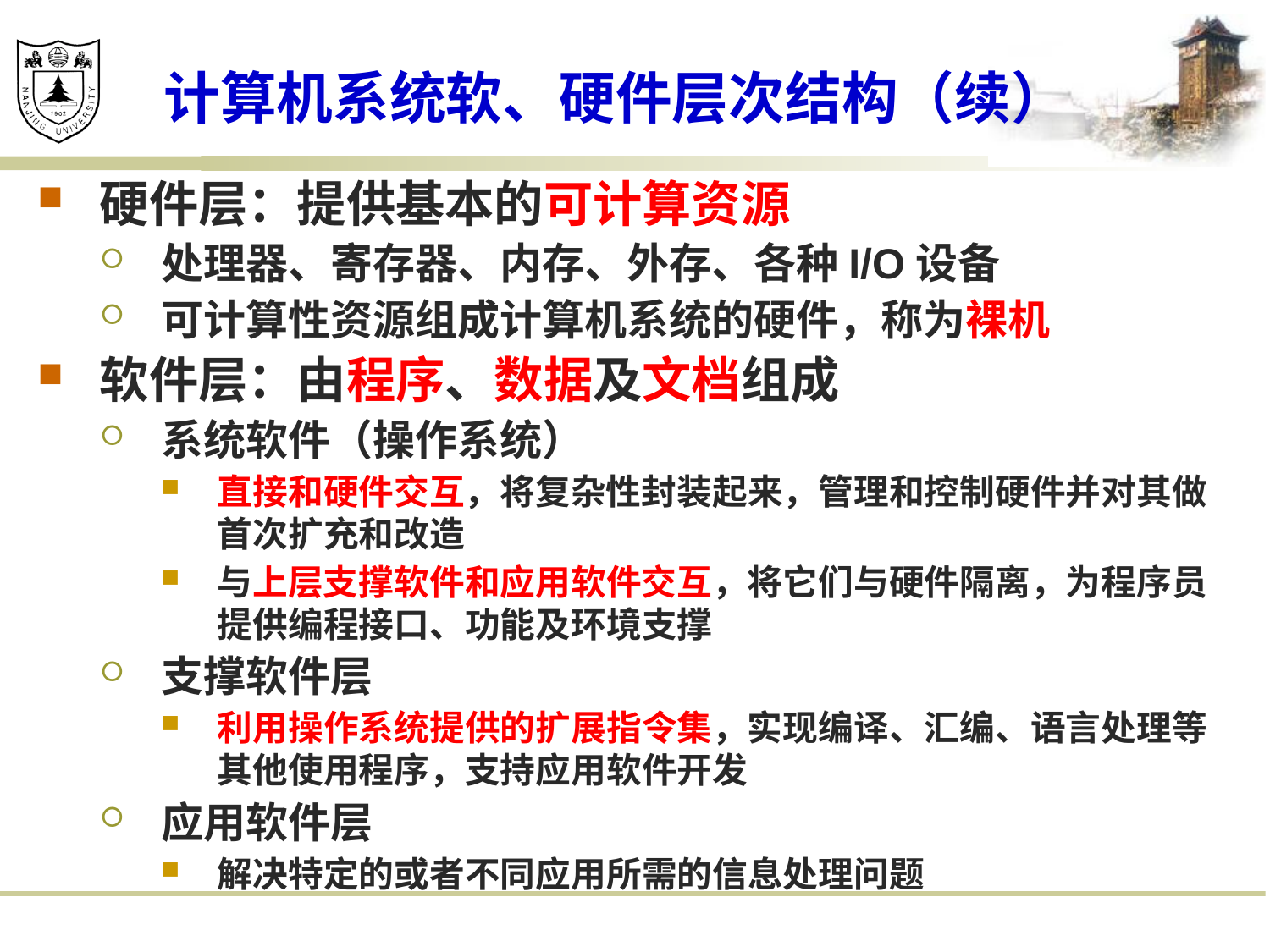

# 计算机系统软、硬件层次结构（续）
硬件层：提供基本的可计算资源
处理器、寄存器、内存、外存、各种I/O设备
可计算性资源组成计算机系统的硬件，称为裸机
软件层：由程序、数据及文档组成
系统软件（操作系统）
直接和硬件交互，将复杂性封装起来，管理和控制硬件并对其做首次扩充和改造
与上层支撑软件和应用软件交互，将它们与硬件隔离，为程序员提供编程接口、功能及环境支撑
支撑软件层
利用操作系统提供的扩展指令集，实现编译、汇编、语言处理等其他使用程序，支持应用软件开发
应用软件层
解决特定的或者不同应用所需的信息处理问题
5